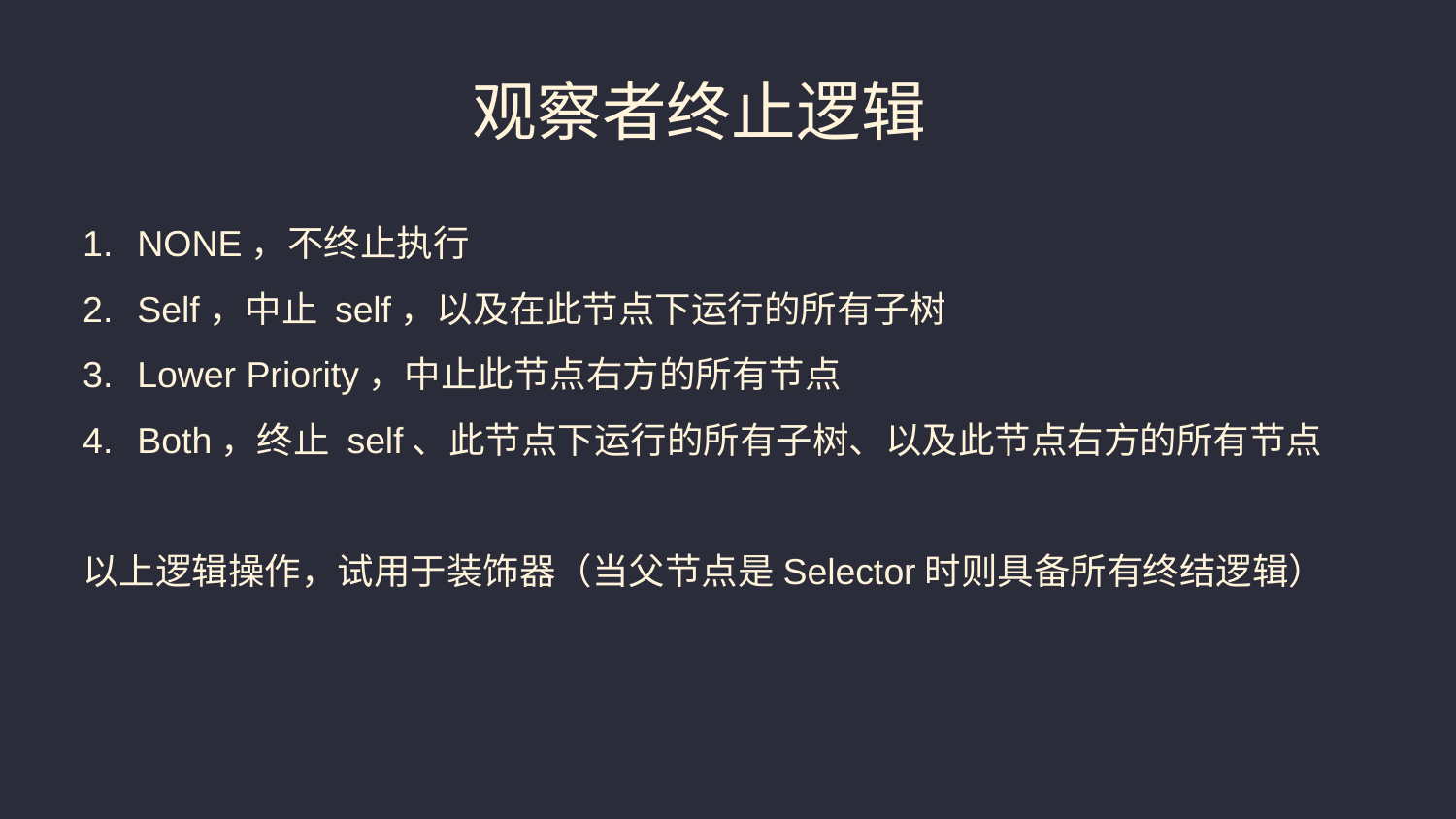

观察者终止逻辑
NONE，不终止执行
Self，中止 self，以及在此节点下运行的所有子树
Lower Priority，中止此节点右方的所有节点
Both，终止 self、此节点下运行的所有子树、以及此节点右方的所有节点

以上逻辑操作，试用于装饰器（当父节点是Selector时则具备所有终结逻辑）